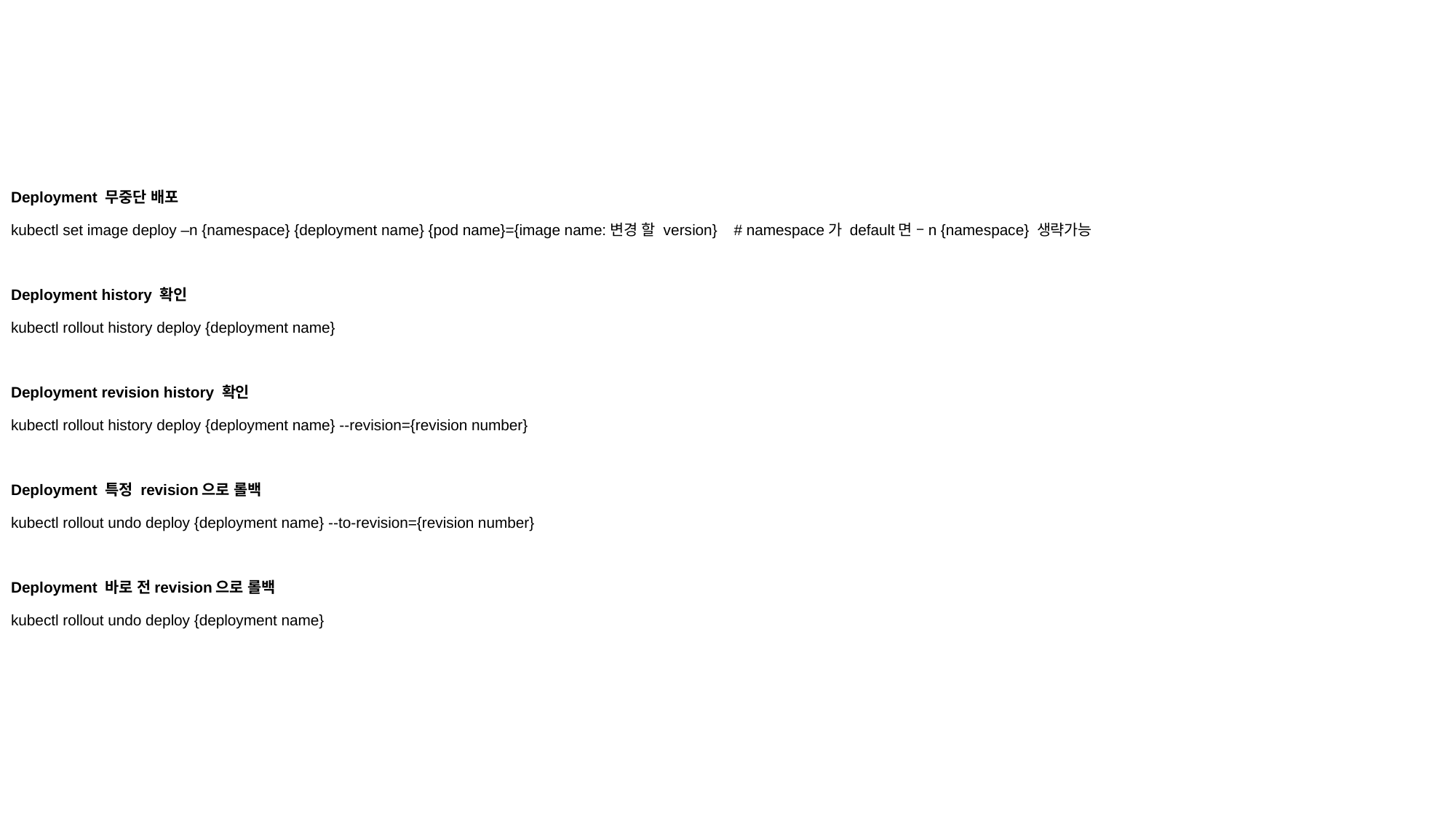

# Deployment 무중단 배포 kubectl set image deploy –n {namespace} {deployment name} {pod name}={image name:변경 할 version}    # namespace가 default면 –n {namespace} 생략가능 Deployment history 확인 kubectl rollout history deploy {deployment name} Deployment revision history 확인 kubectl rollout history deploy {deployment name} --revision={revision number} Deployment 특정 revision으로 롤백 kubectl rollout undo deploy {deployment name} --to-revision={revision number} Deployment 바로 전revision으로 롤백 kubectl rollout undo deploy {deployment name}